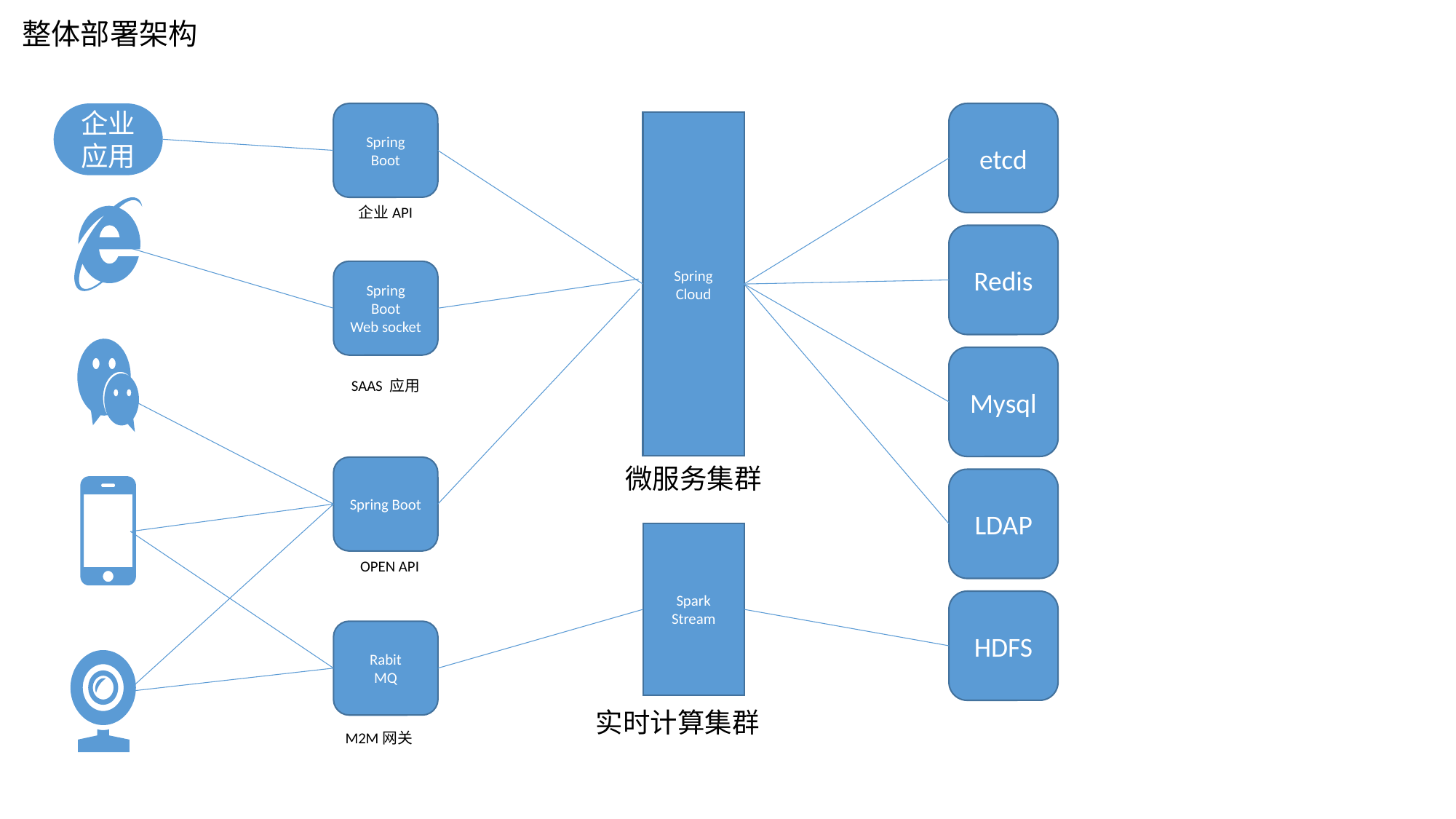

# 整体部署架构
企业应用
Spring
Boot
etcd
Spring
Cloud

企业API
Redis
Spring
Boot
Web socket

Mysql
SAAS 应用
微服务集群
Spring Boot
LDAP

Spark
Stream
OPEN API
HDFS
Rabit
MQ

实时计算集群
M2M网关